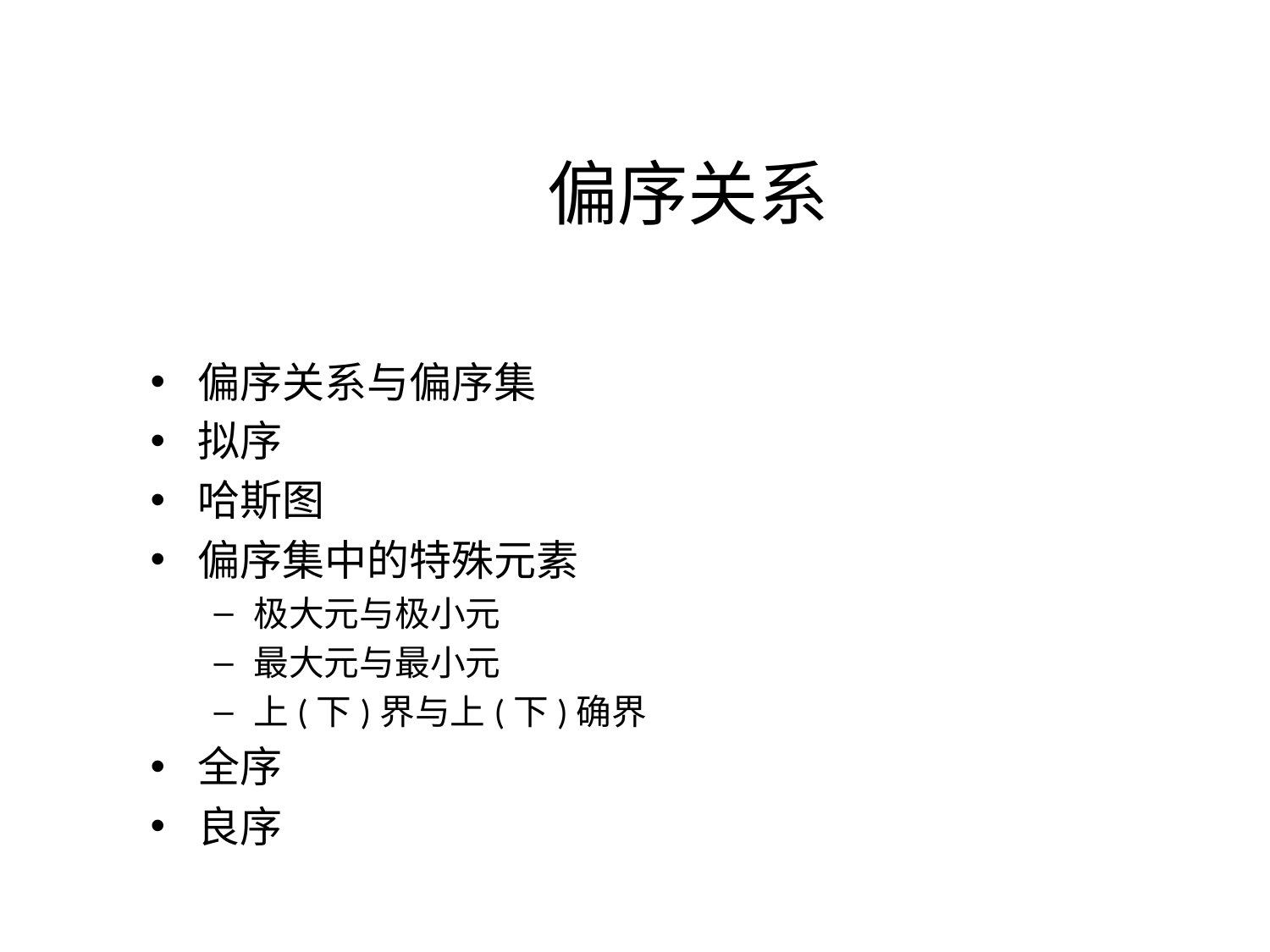

# 偏序关系
偏序关系与偏序集
拟序
哈斯图
偏序集中的特殊元素
极大元与极小元
最大元与最小元
上(下)界与上(下)确界
全序
良序